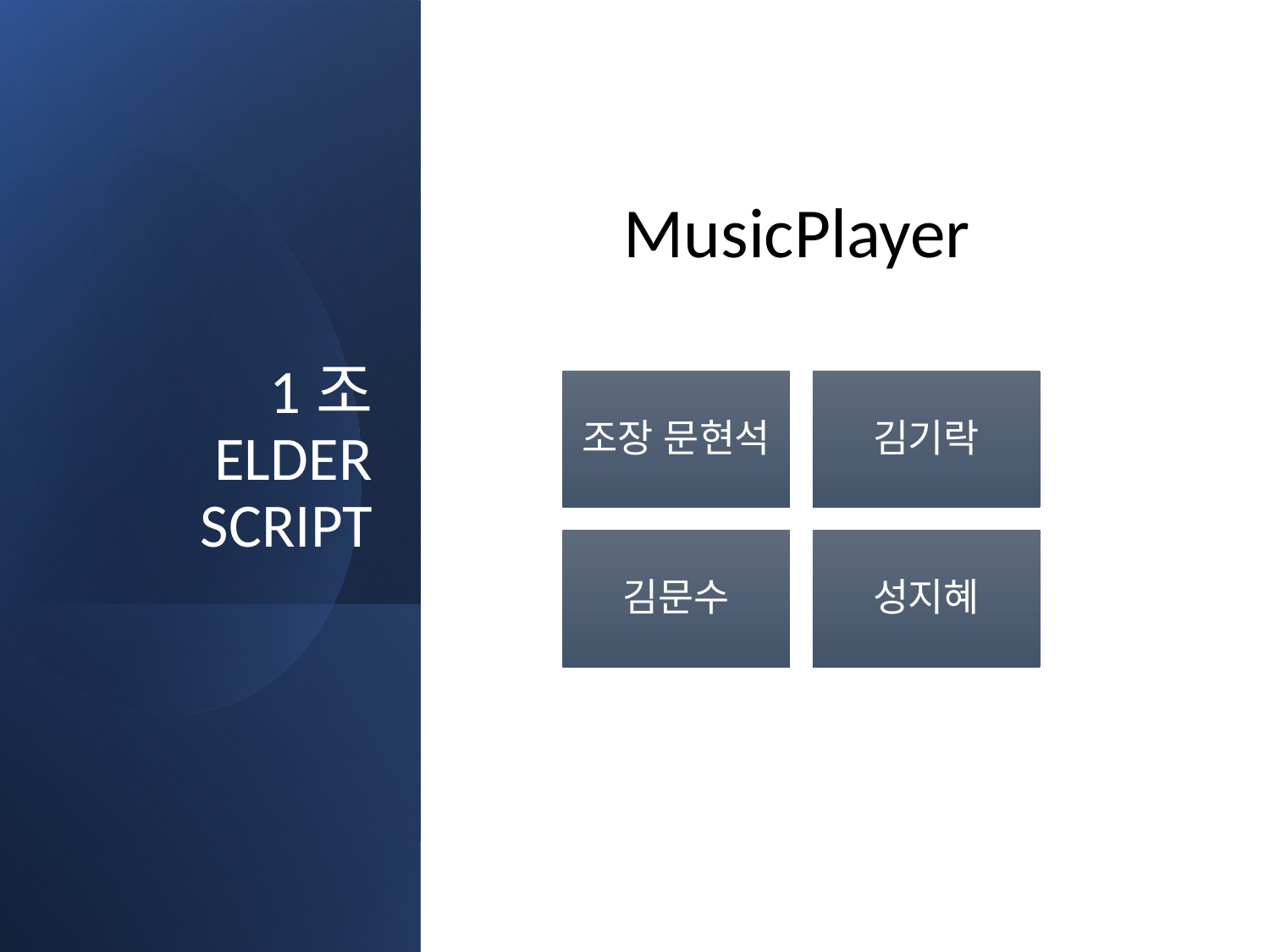

MusicPlayer
# 1조 ELDER SCRIPT
조장 문현석
김기락
김문수
성지혜